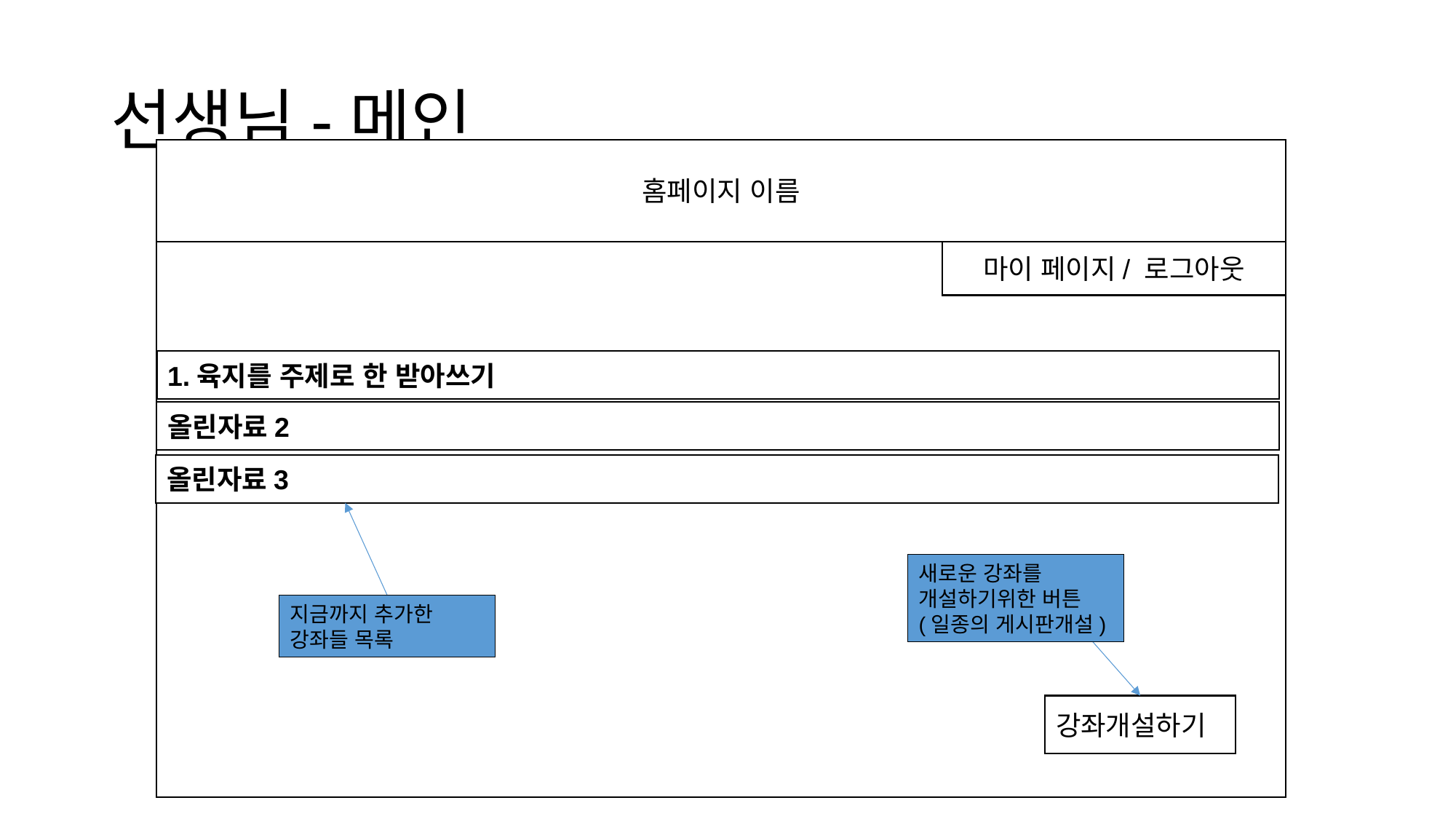

# 선생님-메인

홈페이지 이름

마이 페이지/ 로그아웃
1.육지를 주제로 한 받아쓰기
올린자료2
올린자료3
새로운 강좌를 개설하기위한 버튼
(일종의 게시판개설)
지금까지 추가한 강좌들 목록
강좌개설하기